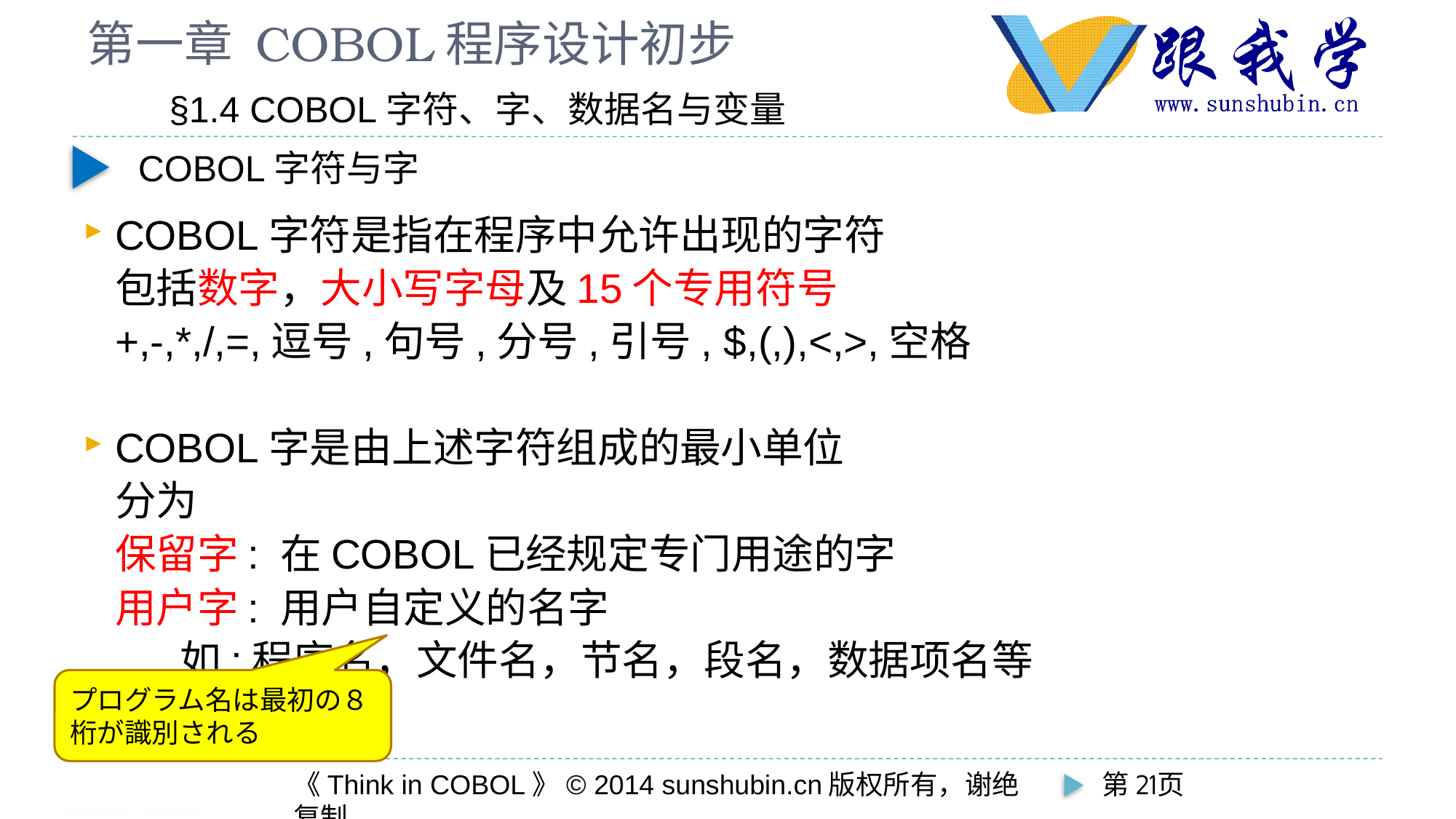

# 第一章 COBOL程序设计初步
§1.4 COBOL字符、字、数据名与变量
COBOL字符与字
COBOL字符是指在程序中允许出现的字符
	包括数字，大小写字母及15个专用符号
	+,-,*,/,=,逗号,句号,分号,引号, $,(,),<,>,空格

COBOL字是由上述字符组成的最小单位
	分为
	保留字: 在COBOL已经规定专门用途的字
	用户字: 用户自定义的名字
		      如:程序名，文件名，节名，段名，数据项名等

プログラム名は最初の８桁が識別される